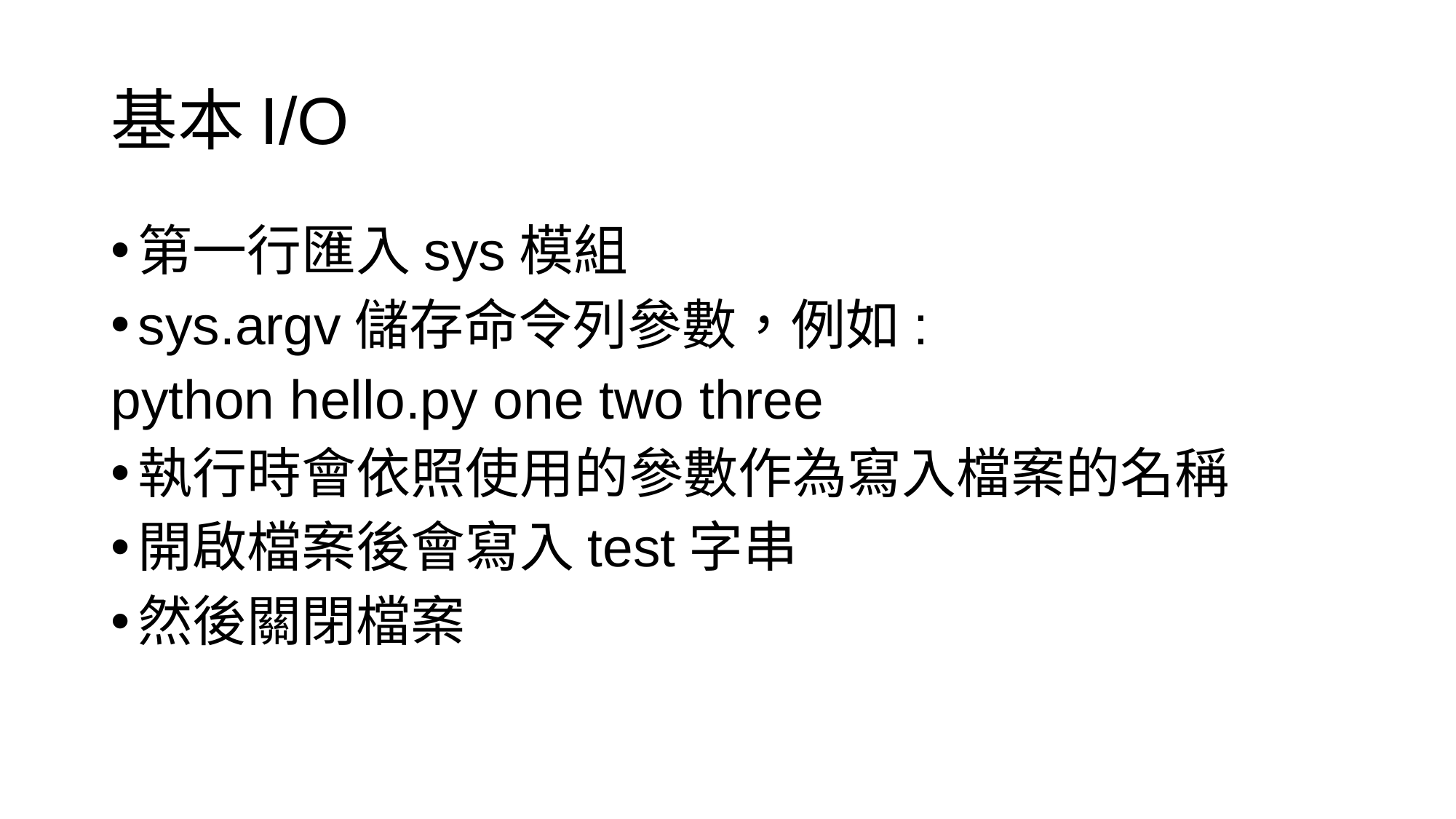

# 基本I/O
第一行匯入sys模組
sys.argv儲存命令列參數，例如:
python hello.py one two three
執行時會依照使用的參數作為寫入檔案的名稱
開啟檔案後會寫入test字串
然後關閉檔案